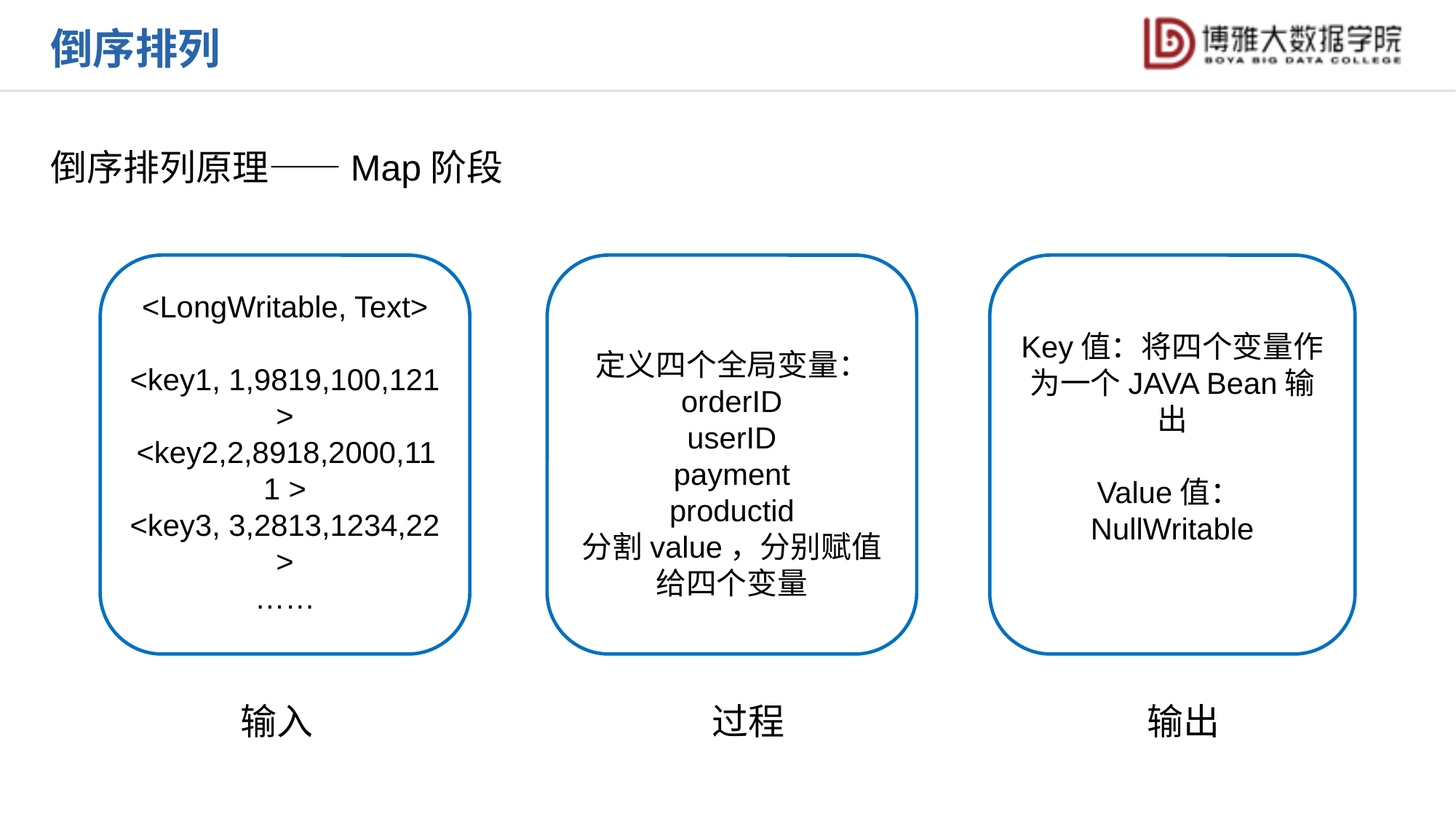

倒序排列
倒序排列原理——Map阶段

<LongWritable, Text>

<key1, 1,9819,100,121 >
<key2,2,8918,2000,111 >
<key3, 3,2813,1234,22 >
……

定义四个全局变量：
orderID
userID
payment
productid
分割value，分别赋值给四个变量
Key值：将四个变量作为一个JAVA Bean输出

Value值：NullWritable

输出
过程
输入